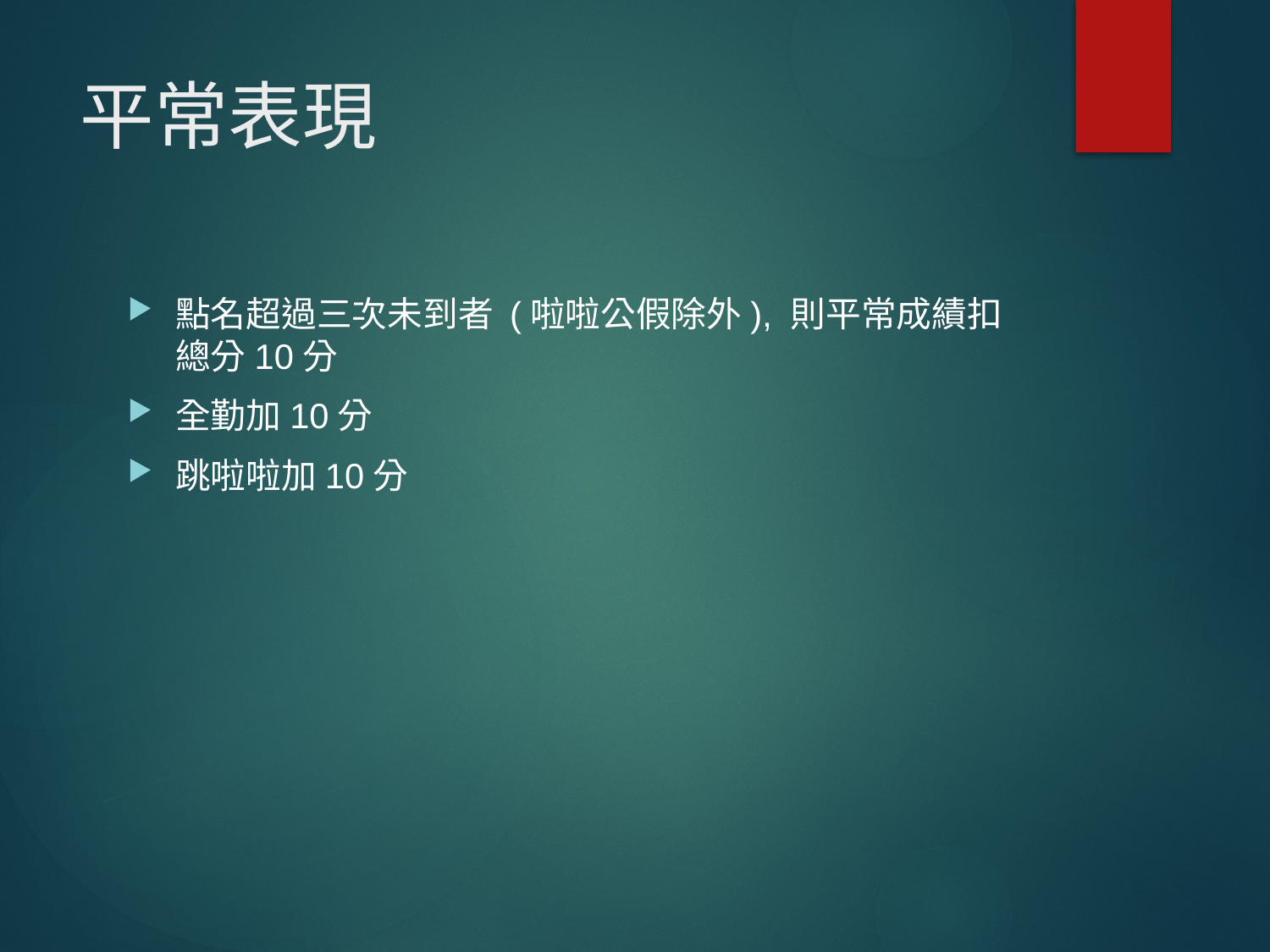

# 平常表現
點名超過三次未到者 (啦啦公假除外), 則平常成績扣總分10分
全勤加10分
跳啦啦加10分